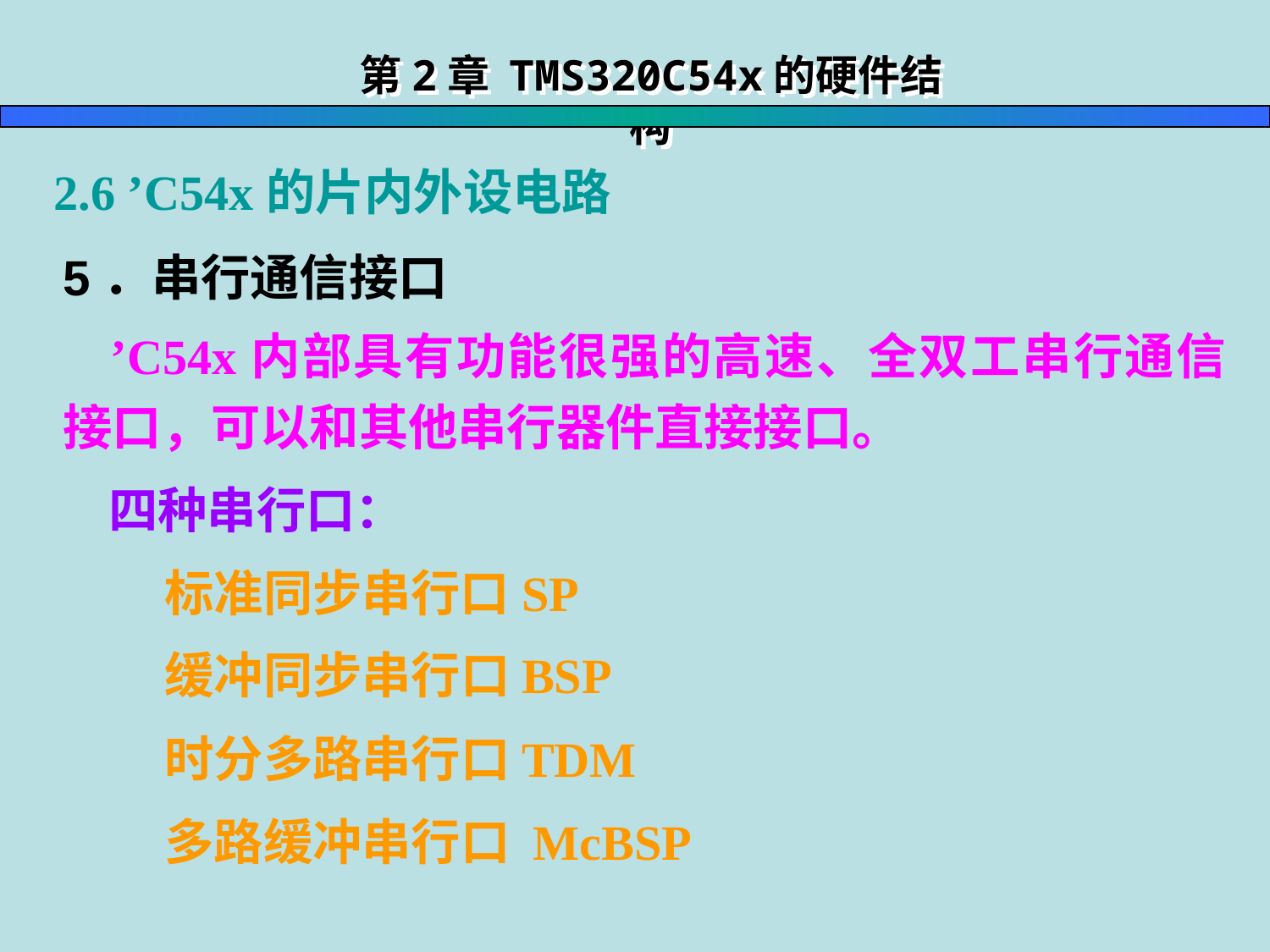

第2章 TMS320C54x的硬件结构

 2.6 ’C54x的片内外设电路
5．串行通信接口
   ’C54x内部具有功能很强的高速、全双工串行通信接口，可以和其他串行器件直接接口。
   四种串行口：
        标准同步串行口SP
        缓冲同步串行口BSP
        时分多路串行口TDM
        多路缓冲串行口 McBSP
115